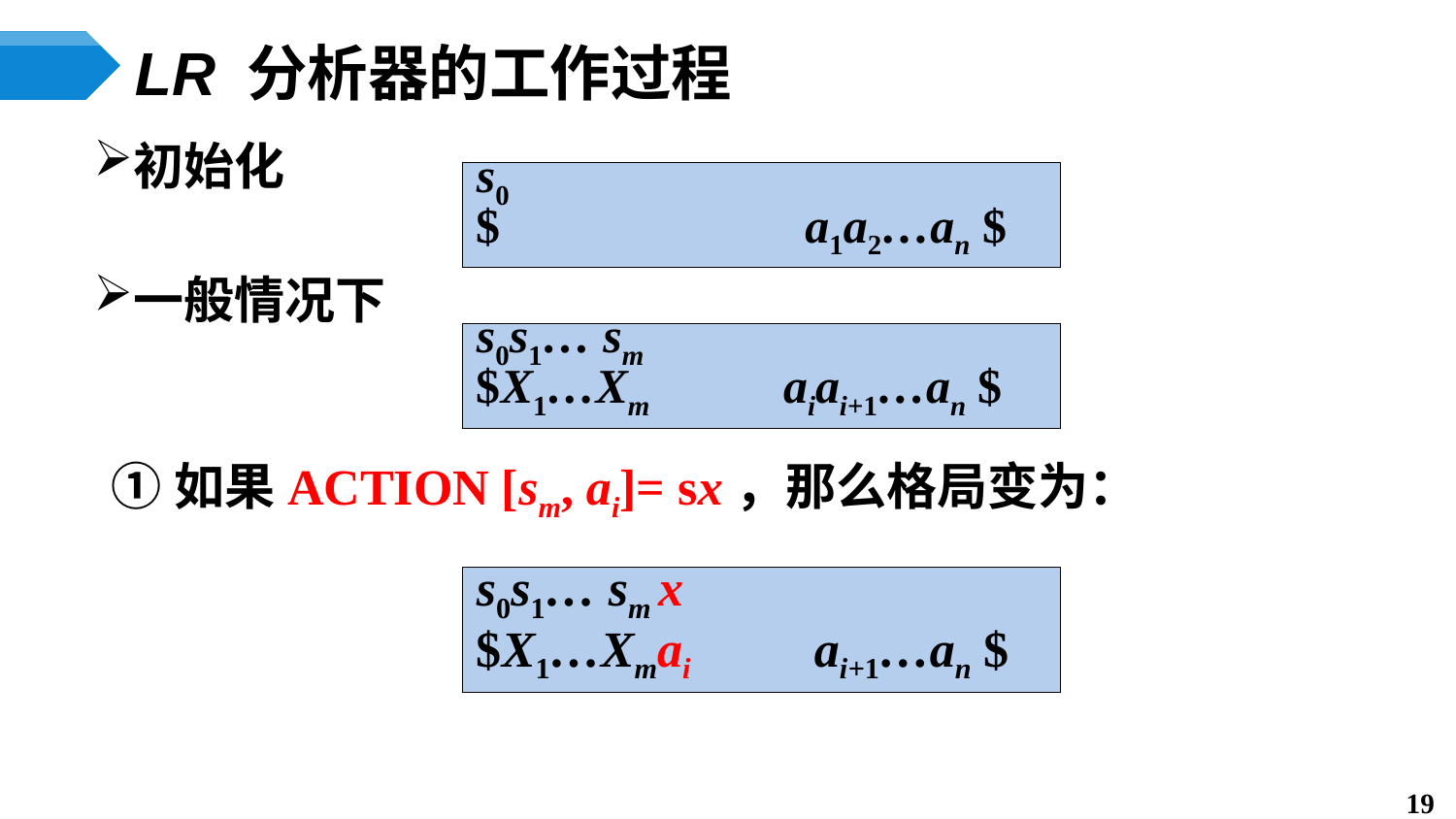

# LR 分析器的工作过程
初始化
s0
$	                          a1a2…an $
一般情况下
s0s1… sm
$X1…Xm                   aiai+1…an $
①如果ACTION [sm, ai]= sx，那么格局变为：
s0s1… sm x
$X1…Xmai                 ai+1…an $